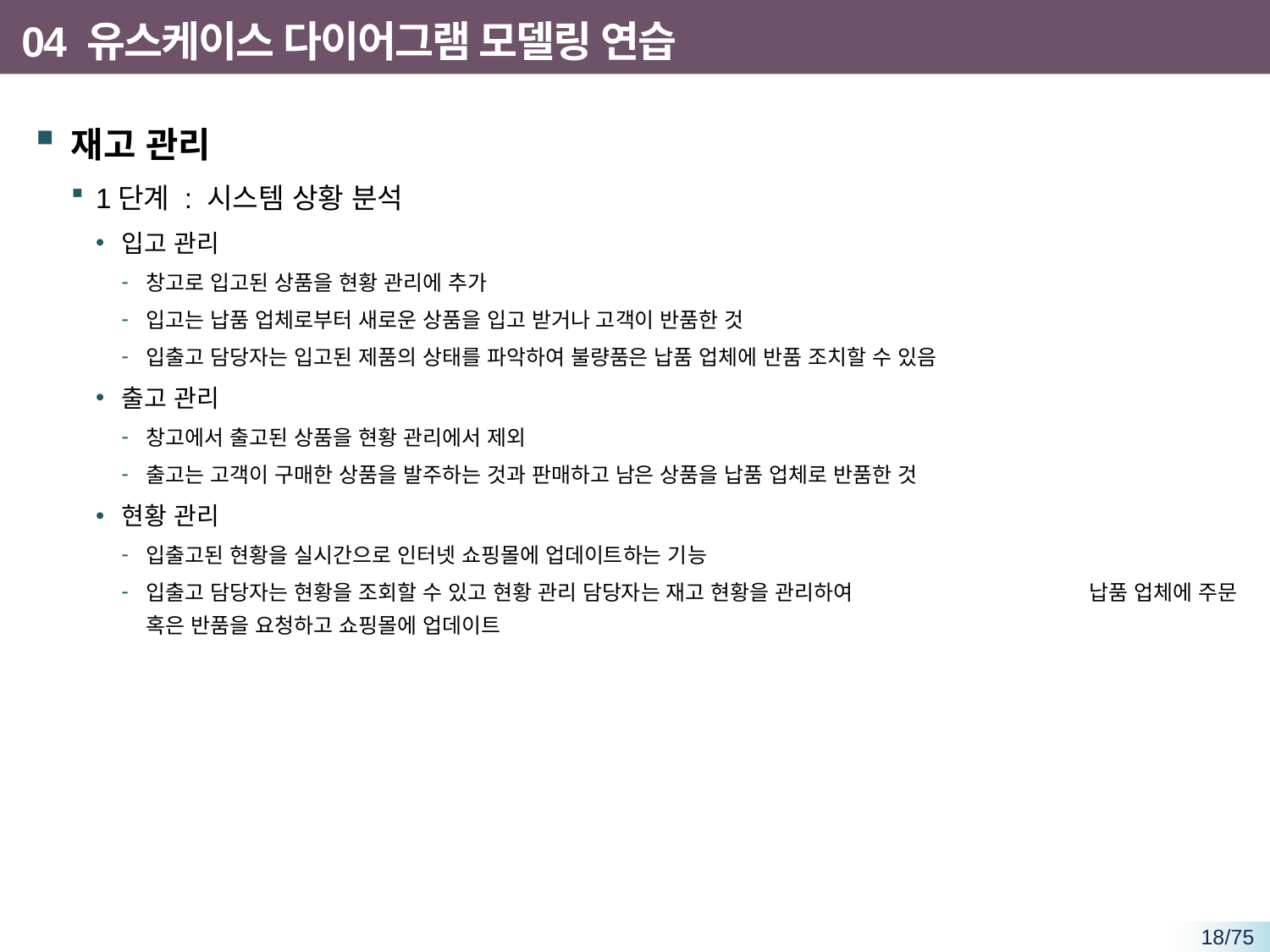

# 04 유스케이스 다이어그램 모델링 연습
재고 관리
1단계 : 시스템 상황 분석
입고 관리
창고로 입고된 상품을 현황 관리에 추가
입고는 납품 업체로부터 새로운 상품을 입고 받거나 고객이 반품한 것
입출고 담당자는 입고된 제품의 상태를 파악하여 불량품은 납품 업체에 반품 조치할 수 있음
출고 관리
창고에서 출고된 상품을 현황 관리에서 제외
출고는 고객이 구매한 상품을 발주하는 것과 판매하고 남은 상품을 납품 업체로 반품한 것
현황 관리
입출고된 현황을 실시간으로 인터넷 쇼핑몰에 업데이트하는 기능
입출고 담당자는 현황을 조회할 수 있고 현황 관리 담당자는 재고 현황을 관리하여                                        납품 업체에 주문 혹은 반품을 요청하고 쇼핑몰에 업데이트